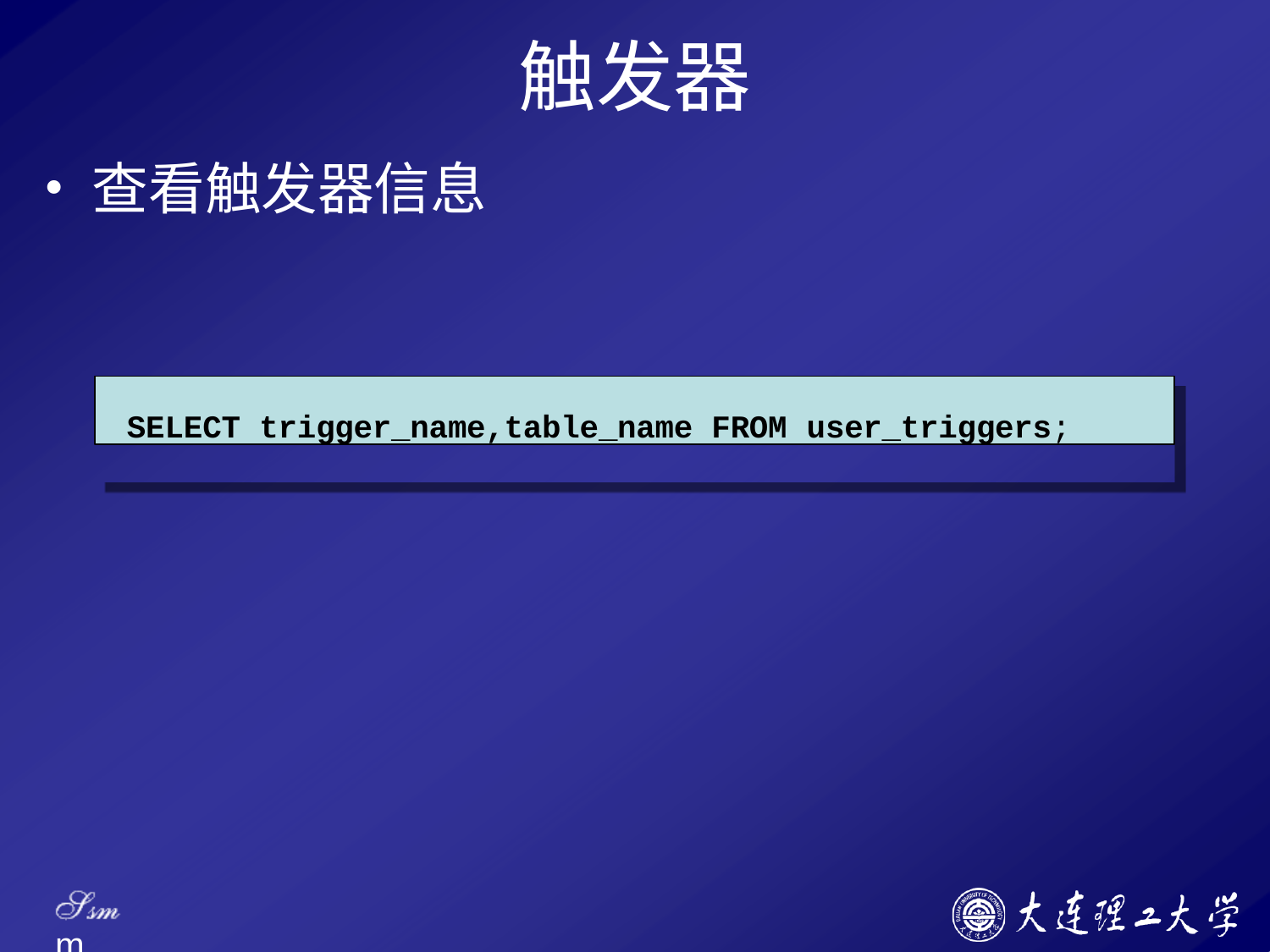

# 触发器
查看触发器信息
SELECT trigger_name,table_name FROM user_triggers;

Ssm